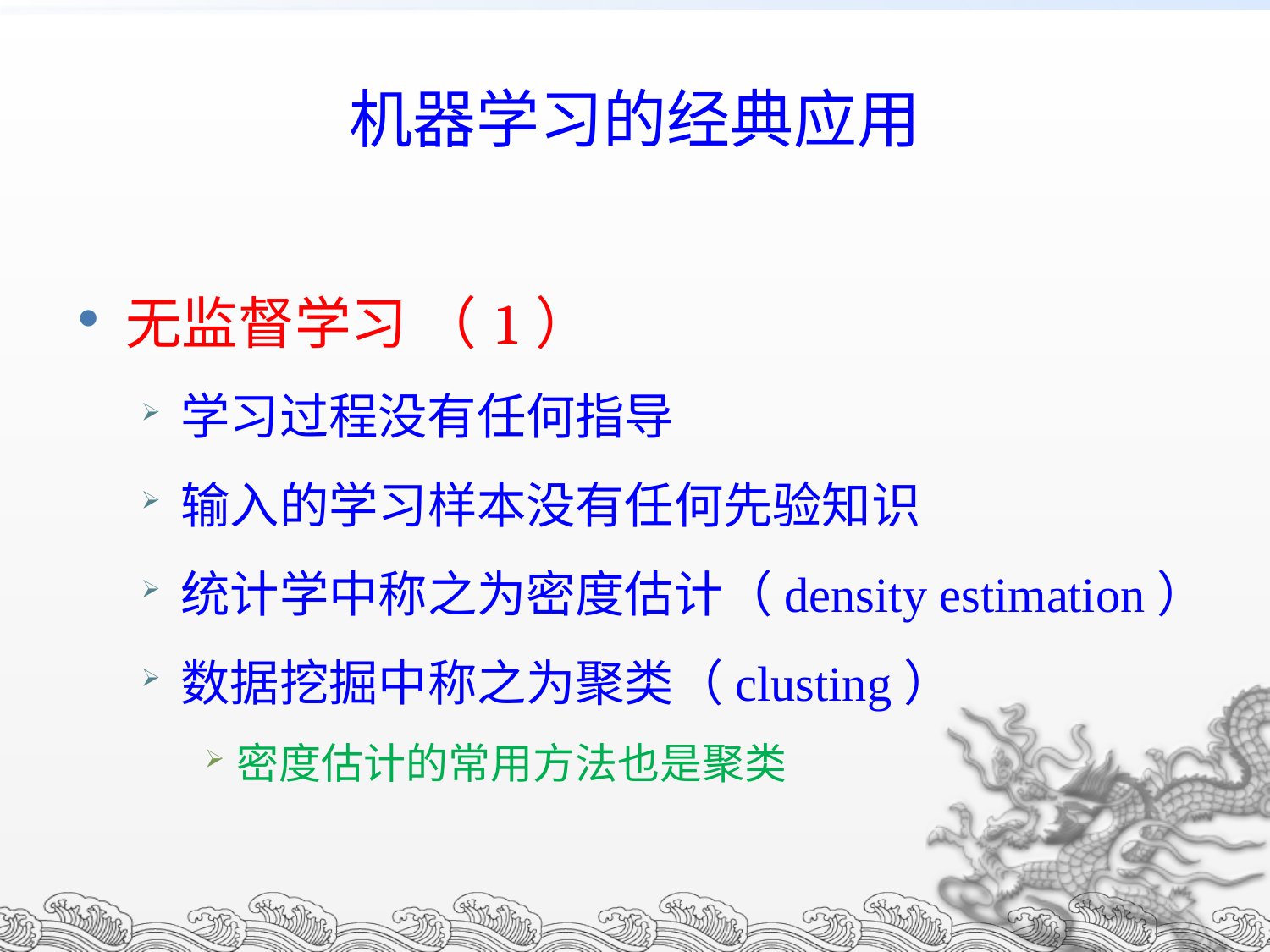

# 机器学习的经典应用
无监督学习 （1）
学习过程没有任何指导
输入的学习样本没有任何先验知识
统计学中称之为密度估计（density estimation）
数据挖掘中称之为聚类（clusting）
密度估计的常用方法也是聚类